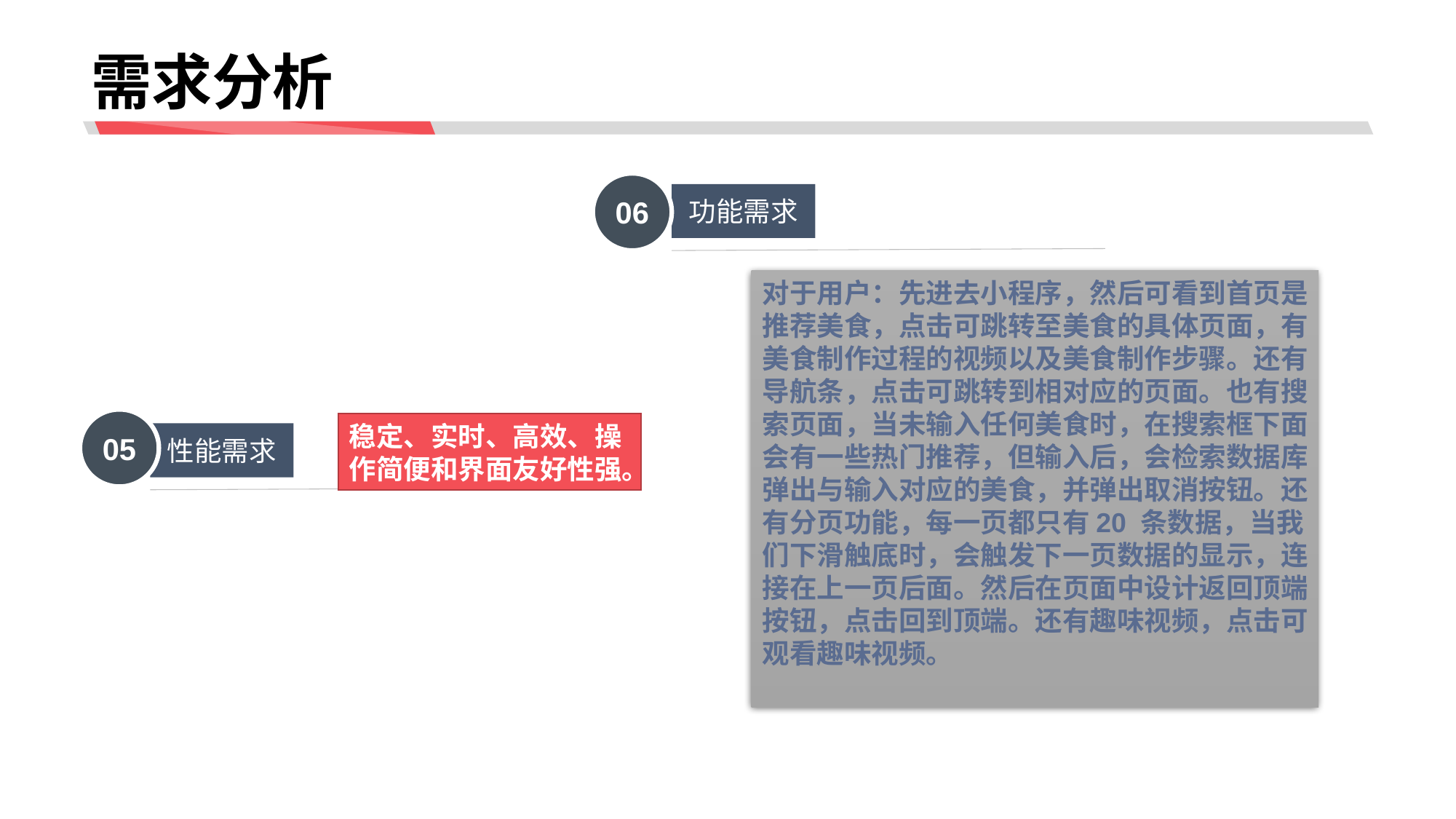

# 需求分析
06
功能需求

对于用户：先进去小程序，然后可看到首页是推荐美食，点击可跳转至美食的具体页面，有美食制作过程的视频以及美食制作步骤。还有导航条，点击可跳转到相对应的页面。也有搜索页面，当未输入任何美食时，在搜索框下面会有一些热门推荐，但输入后，会检索数据库弹出与输入对应的美食，并弹出取消按钮。还有分页功能，每一页都只有20 条数据，当我们下滑触底时，会触发下一页数据的显示，连接在上一页后面。然后在页面中设计返回顶端按钮，点击回到顶端。还有趣味视频，点击可观看趣味视频。

05
稳定、实时、高效、操作简便和界面友好性强。
性能需求